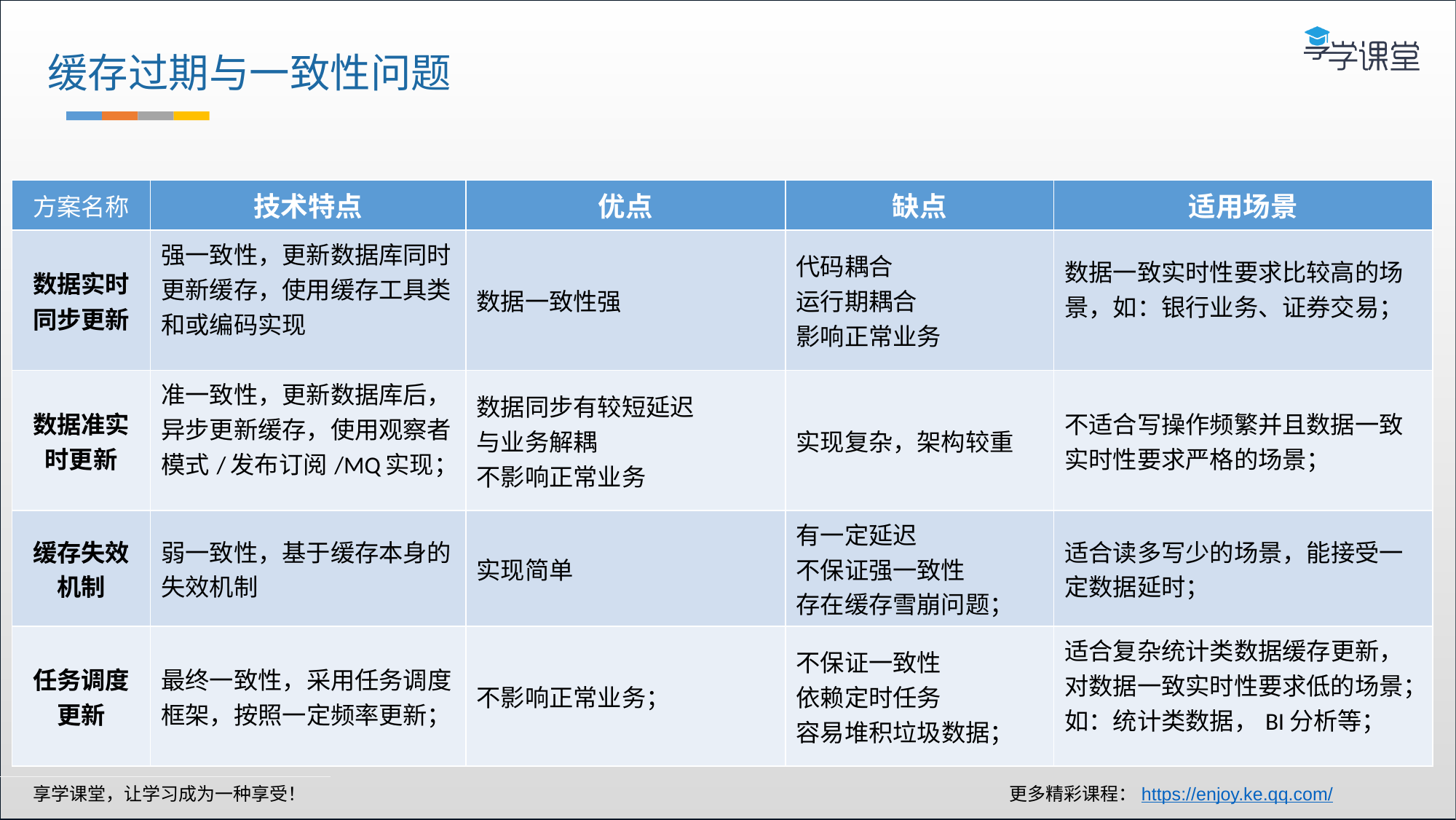

缓存过期与一致性问题

| 方案名称 | 技术特点 | 优点 | 缺点 | 适用场景 |
| --- | --- | --- | --- | --- |
| 数据实时 同步更新 | 强一致性，更新数据库同时更新缓存，使用缓存工具类和或编码实现 | 数据一致性强 | 代码耦合 运行期耦合 影响正常业务 | 数据一致实时性要求比较高的场景，如：银行业务、证券交易； |
| 数据准实时更新 | 准一致性，更新数据库后，异步更新缓存，使用观察者模式/发布订阅/MQ实现； | 数据同步有较短延迟 与业务解耦 不影响正常业务 | 实现复杂，架构较重 | 不适合写操作频繁并且数据一致实时性要求严格的场景； |
| 缓存失效 机制 | 弱一致性，基于缓存本身的失效机制 | 实现简单 | 有一定延迟 不保证强一致性 存在缓存雪崩问题； | 适合读多写少的场景，能接受一定数据延时； |
| 任务调度 更新 | 最终一致性，采用任务调度框架，按照一定频率更新； | 不影响正常业务； | 不保证一致性 依赖定时任务 容易堆积垃圾数据； | 适合复杂统计类数据缓存更新，对数据一致实时性要求低的场景；如：统计类数据，BI分析等； |